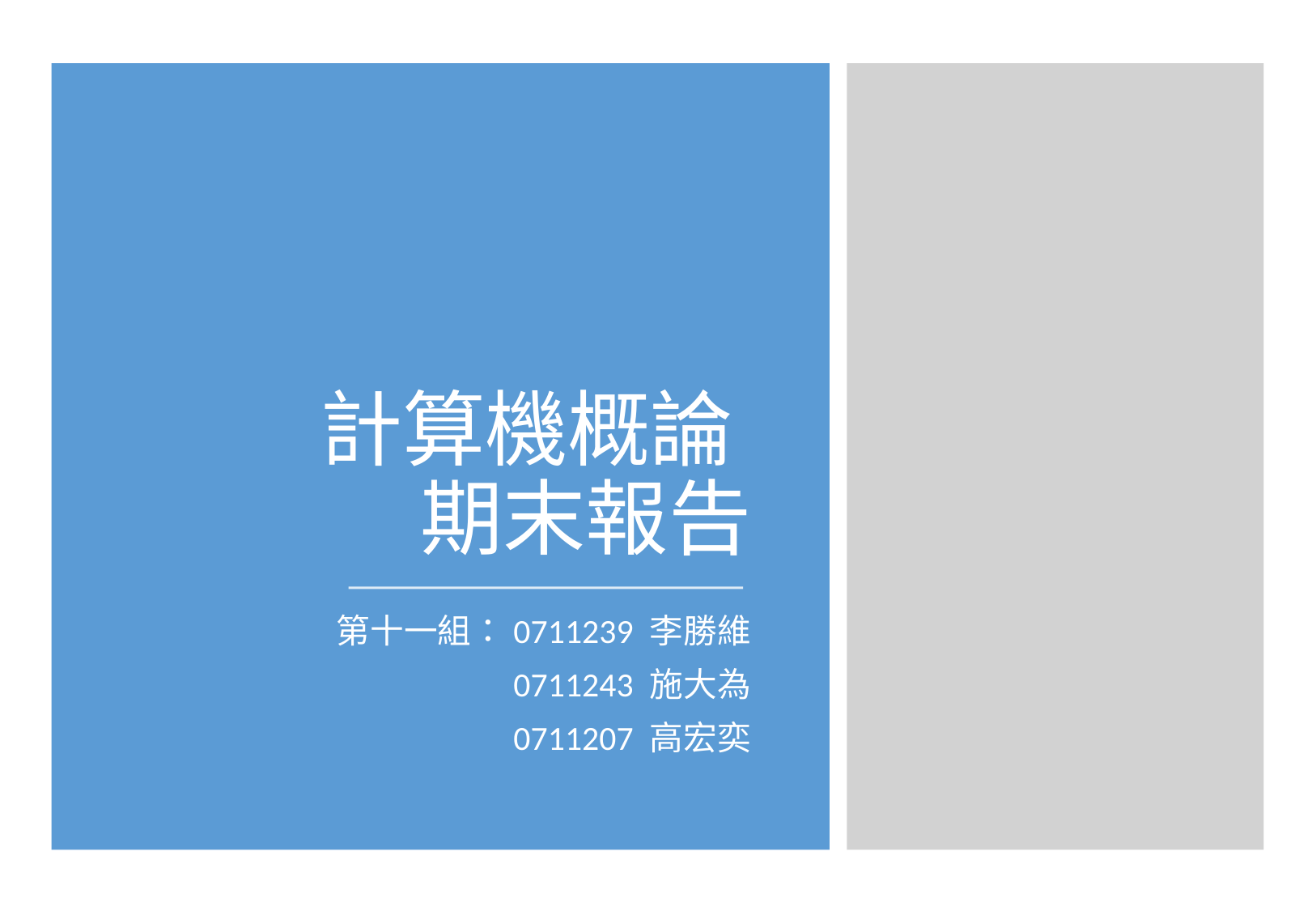

# 計算機概論 期末報告
第十一組：0711239 李勝維
	    0711243 施大為
           0711207 高宏奕